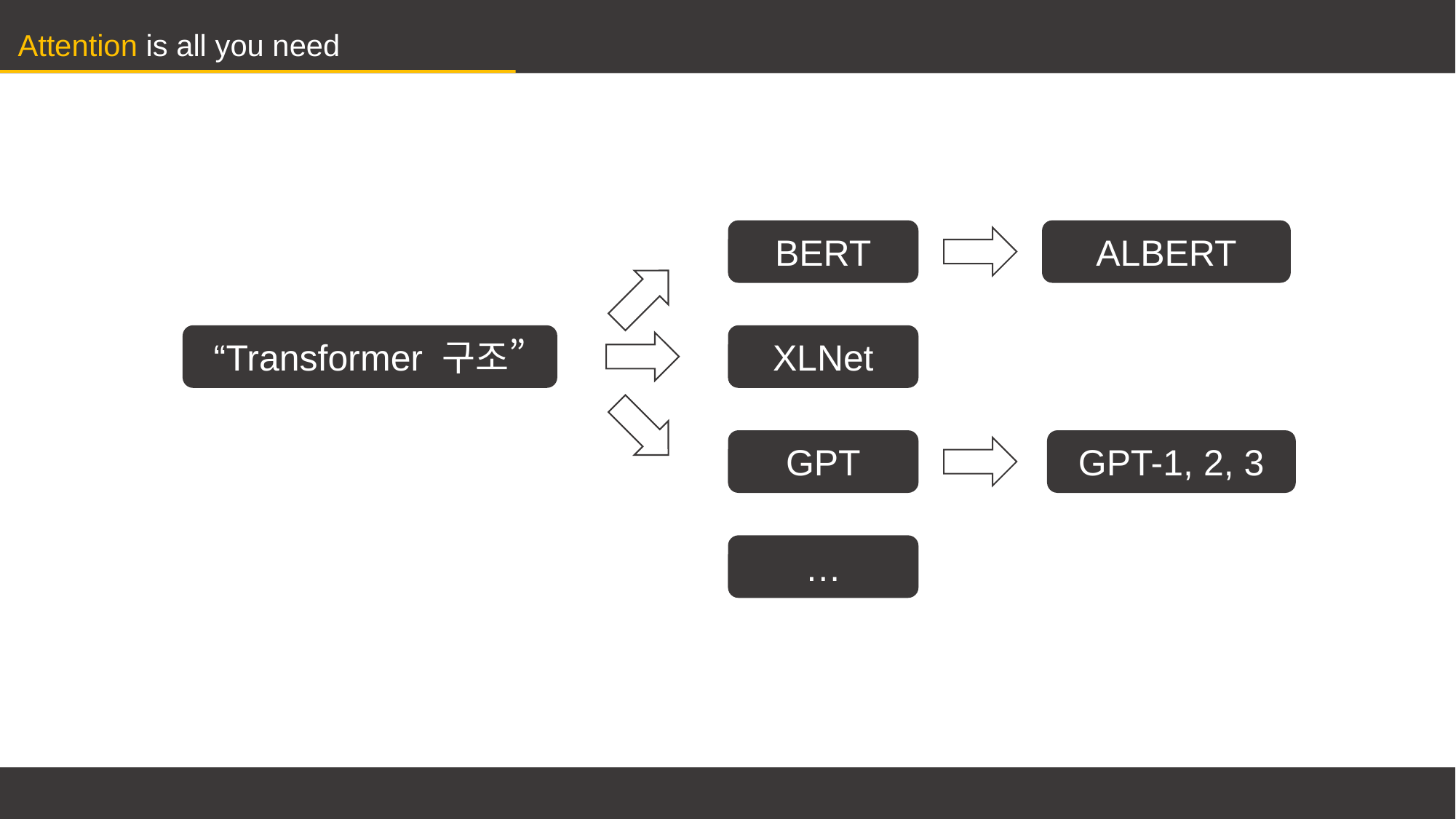

Attention is all you need

BERT

ALBERT

“Transformer 구조”
XLNet

GPT-1, 2, 3
GPT

…